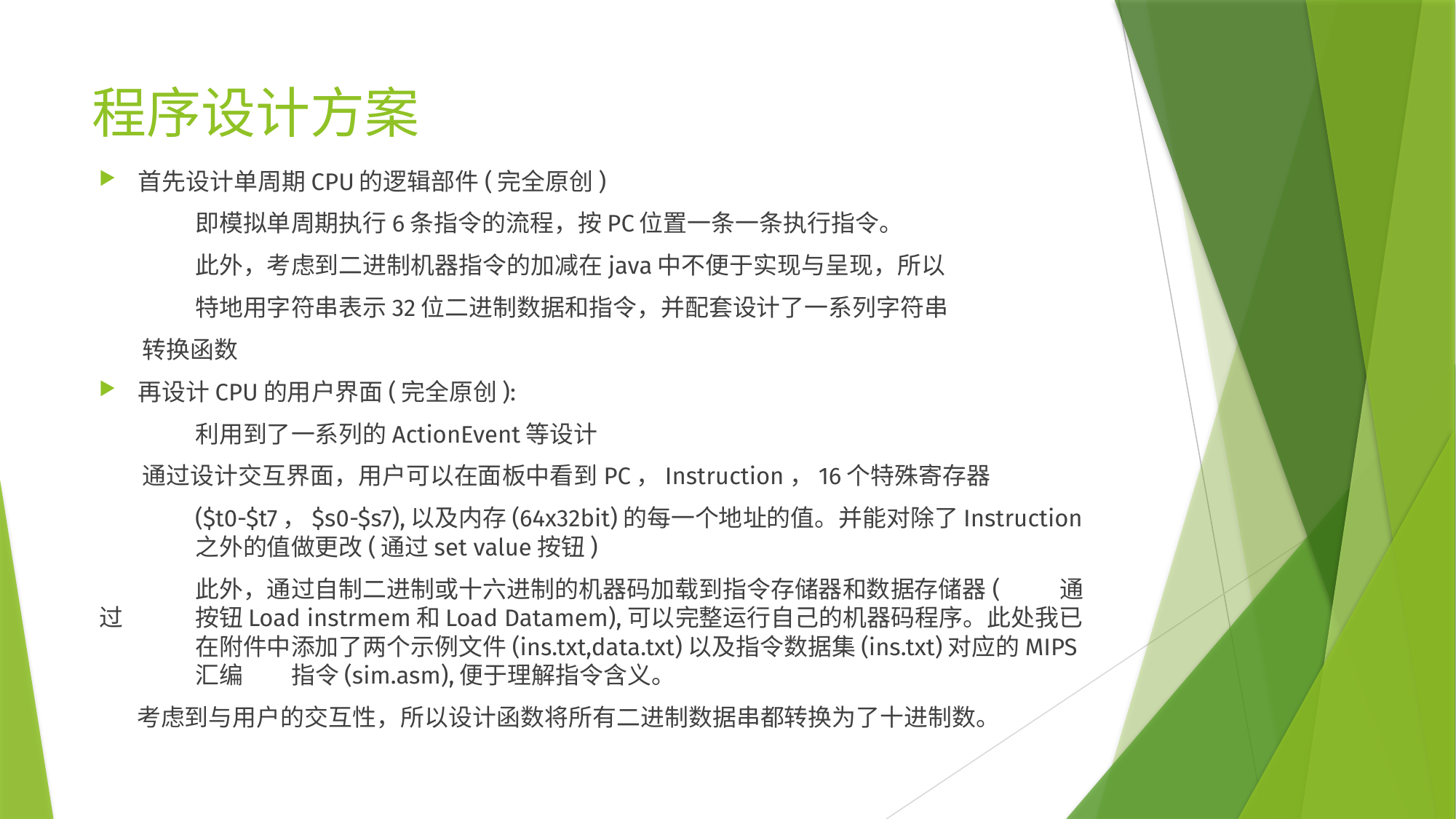

# 程序设计方案
首先设计单周期CPU的逻辑部件(完全原创)
	即模拟单周期执行6条指令的流程，按PC位置一条一条执行指令。
	此外，考虑到二进制机器指令的加减在java中不便于实现与呈现，所以
	特地用字符串表示32位二进制数据和指令，并配套设计了一系列字符串
       转换函数
再设计CPU的用户界面(完全原创):
	利用到了一系列的ActionEvent等设计
       通过设计交互界面，用户可以在面板中看到PC，Instruction，16个特殊寄存器
	($t0-$t7，$s0-$s7),以及内存(64x32bit)的每一个地址的值。并能对除了	Instruction	之外的值做更改(通过set value按钮)
	此外，通过自制二进制或十六进制的机器码加载到指令存储器和数据存储器(	通过	按钮Load instrmem和Load Datamem),可以完整运行自己的机器码程序。此处我已	在附件中添加了两个示例文件(ins.txt,data.txt)以及指令数据集(ins.txt)对应的MIPS	汇编	指令(sim.asm),便于理解指令含义。
      考虑到与用户的交互性，所以设计函数将所有二进制数据串都转换为了十进制数。